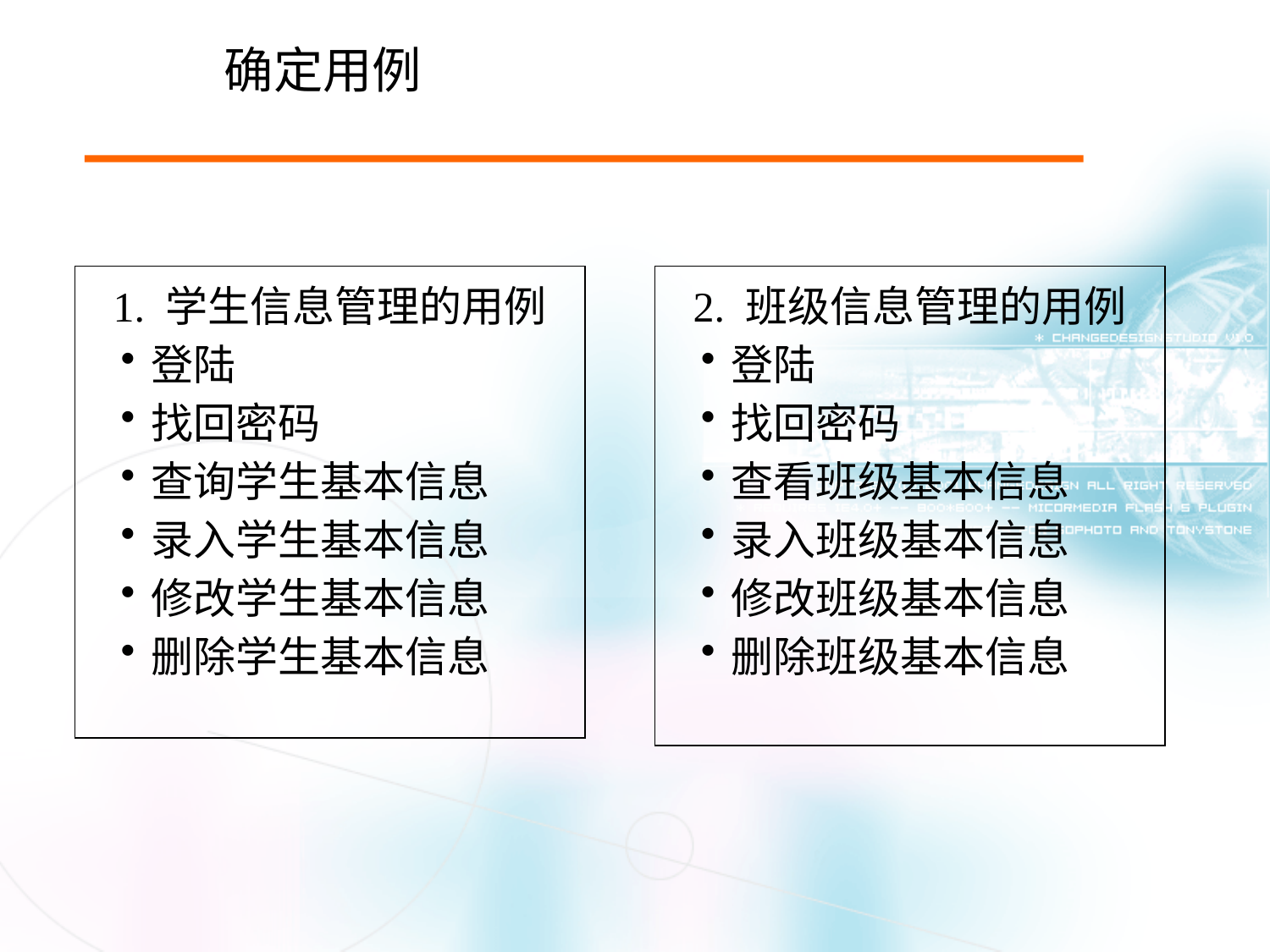

# 确定用例
1. 学生信息管理的用例
登陆
找回密码
查询学生基本信息
录入学生基本信息
修改学生基本信息
删除学生基本信息

2. 班级信息管理的用例
登陆
找回密码
查看班级基本信息
录入班级基本信息
修改班级基本信息
删除班级基本信息